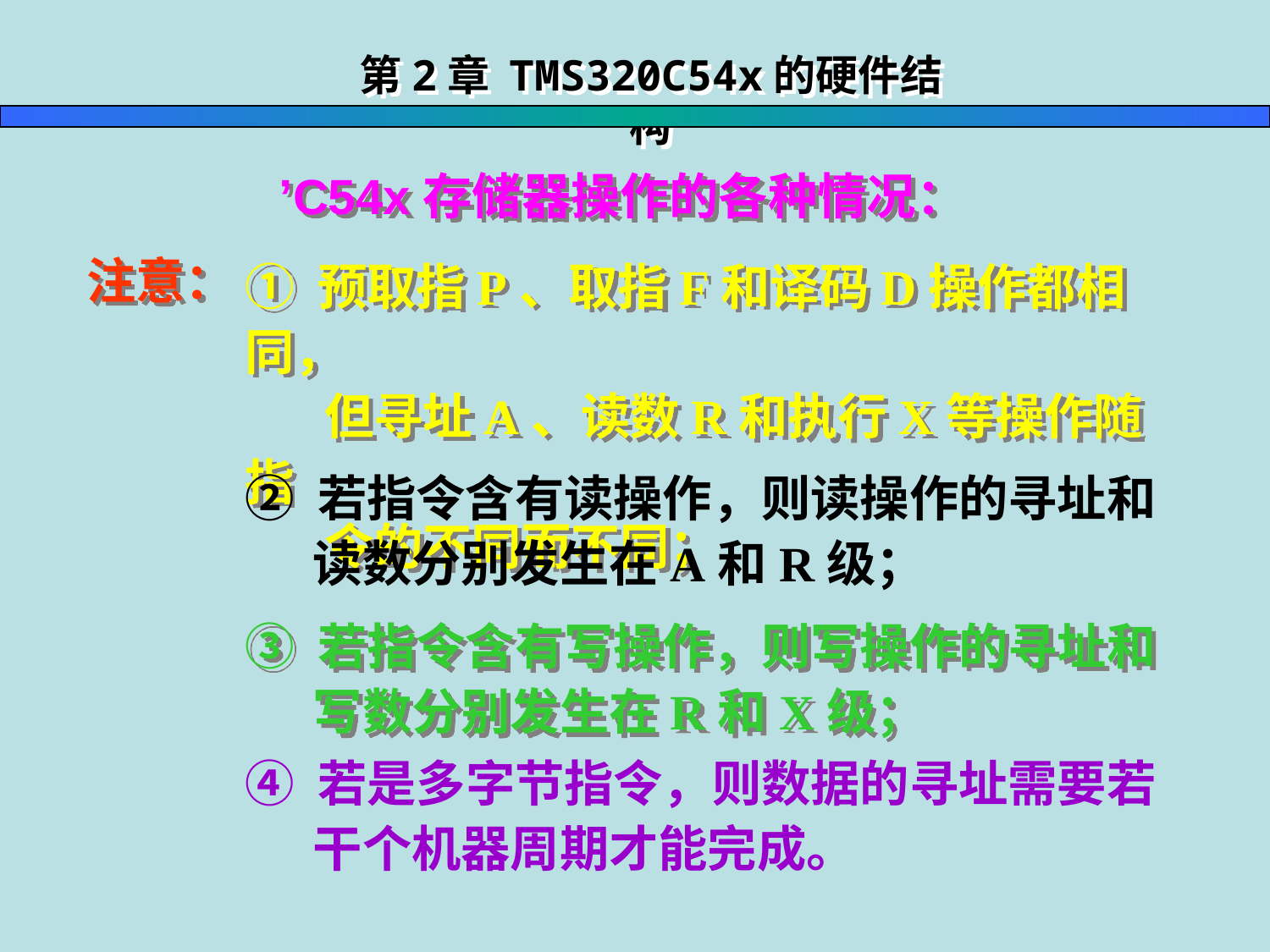

第2章 TMS320C54x的硬件结构

    ’C54x存储器操作的各种情况：
注意：
① 预取指P、取指F和译码D操作都相同，
      但寻址A、读数R和执行X等操作随指
      令的不同而不同；
② 若指令含有读操作，则读操作的寻址和
     读数分别发生在A和R级；
③ 若指令含有写操作，则写操作的寻址和
     写数分别发生在R和X级；
④ 若是多字节指令，则数据的寻址需要若
     干个机器周期才能完成。
139